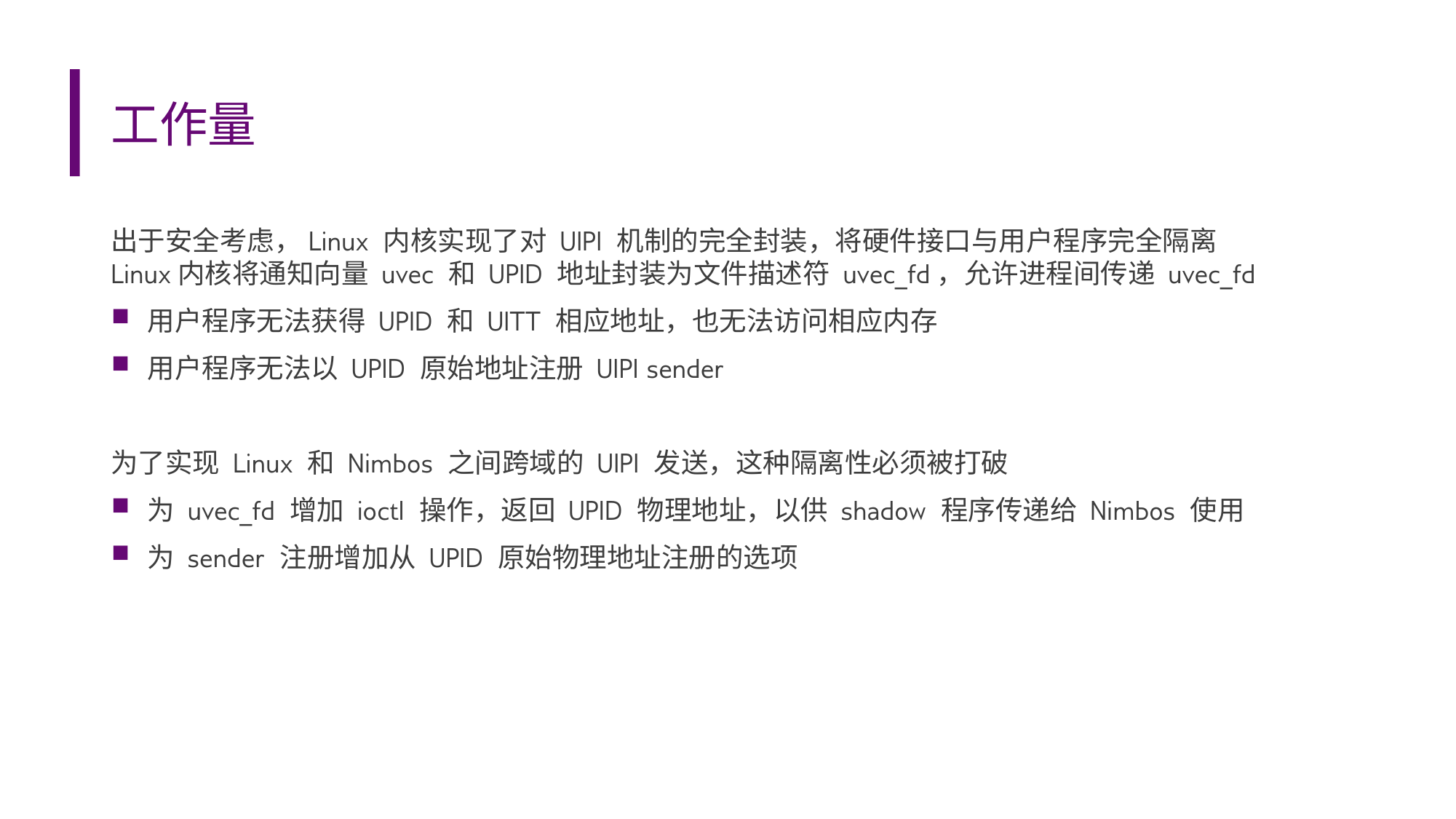

# 工作量
出于安全考虑，Linux 内核实现了对 UIPI 机制的完全封装，将硬件接口与用户程序完全隔离
Linux内核将通知向量 uvec 和 UPID 地址封装为文件描述符 uvec_fd，允许进程间传递 uvec_fd
用户程序无法获得 UPID 和 UITT 相应地址，也无法访问相应内存
用户程序无法以 UPID 原始地址注册 UIPI sender

为了实现 Linux 和 Nimbos 之间跨域的 UIPI 发送，这种隔离性必须被打破
为 uvec_fd 增加 ioctl 操作，返回 UPID 物理地址，以供 shadow 程序传递给 Nimbos 使用
为 sender 注册增加从 UPID 原始物理地址注册的选项